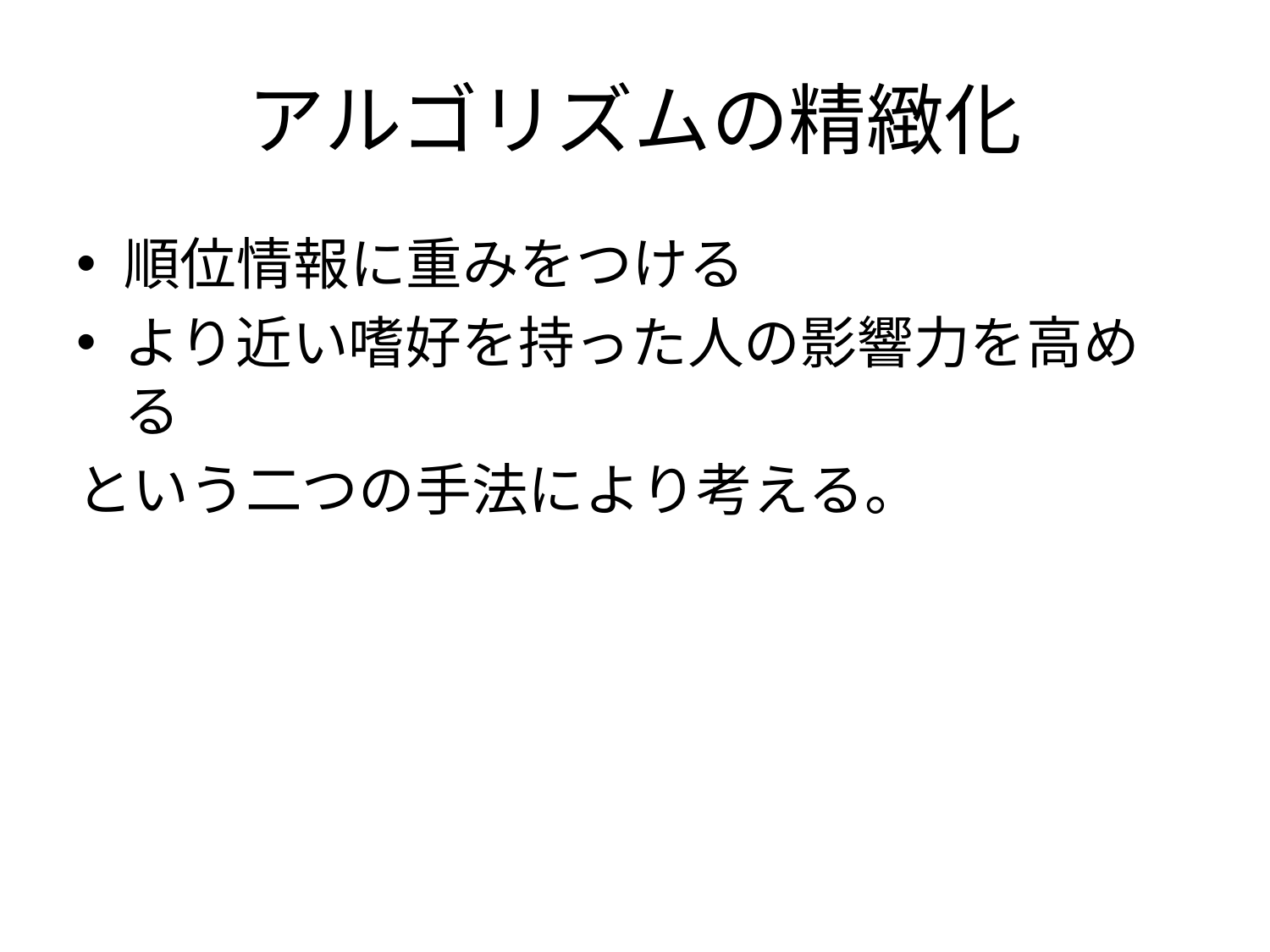

# アルゴリズムの精緻化
順位情報に重みをつける
より近い嗜好を持った人の影響力を高める
という二つの手法により考える。